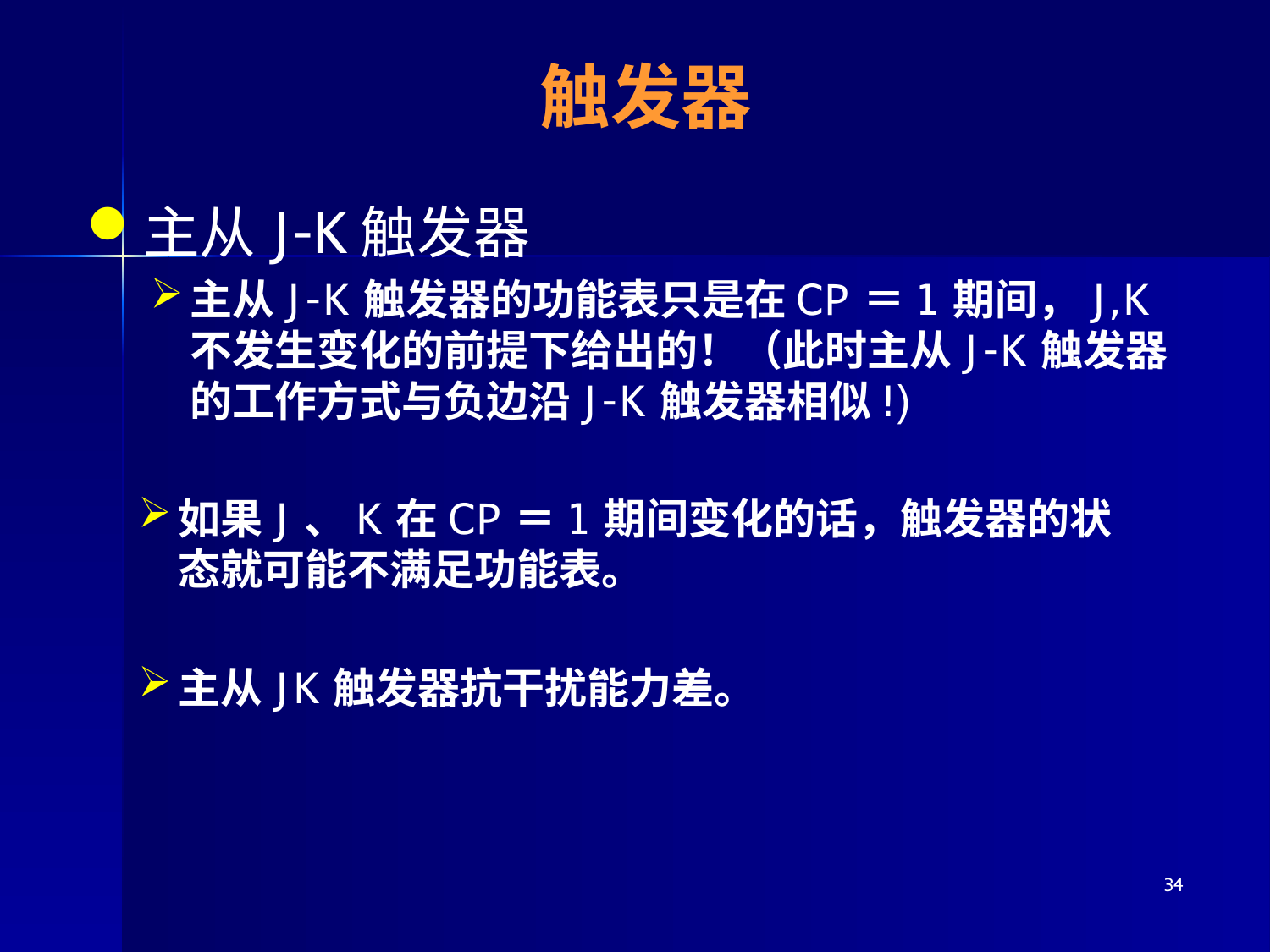

# 触发器
主从J-K触发器
主从J-K触发器的功能表只是在CP＝1期间，J,K不发生变化的前提下给出的！（此时主从J-K触发器的工作方式与负边沿J-K触发器相似!)
如果J、K在CP＝1期间变化的话，触发器的状态就可能不满足功能表。

主从JK触发器抗干扰能力差。
34